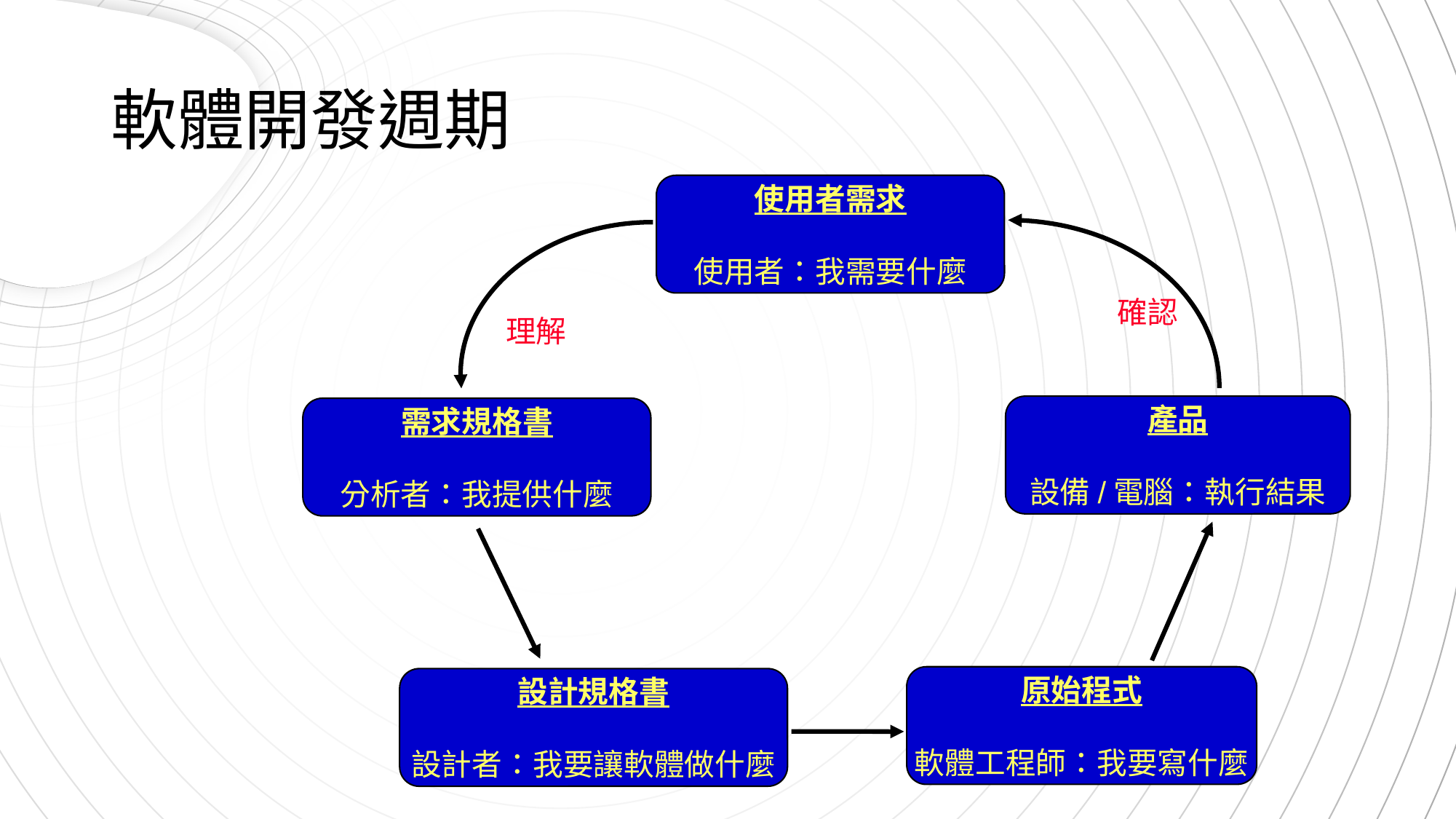

軟體開發週期
使用者需求

使用者：我需要什麼

確認
理解
產品

設備/電腦：執行結果
需求規格書

分析者：我提供什麼

原始程式

軟體工程師：我要寫什麼
設計規格書

設計者：我要讓軟體做什麼